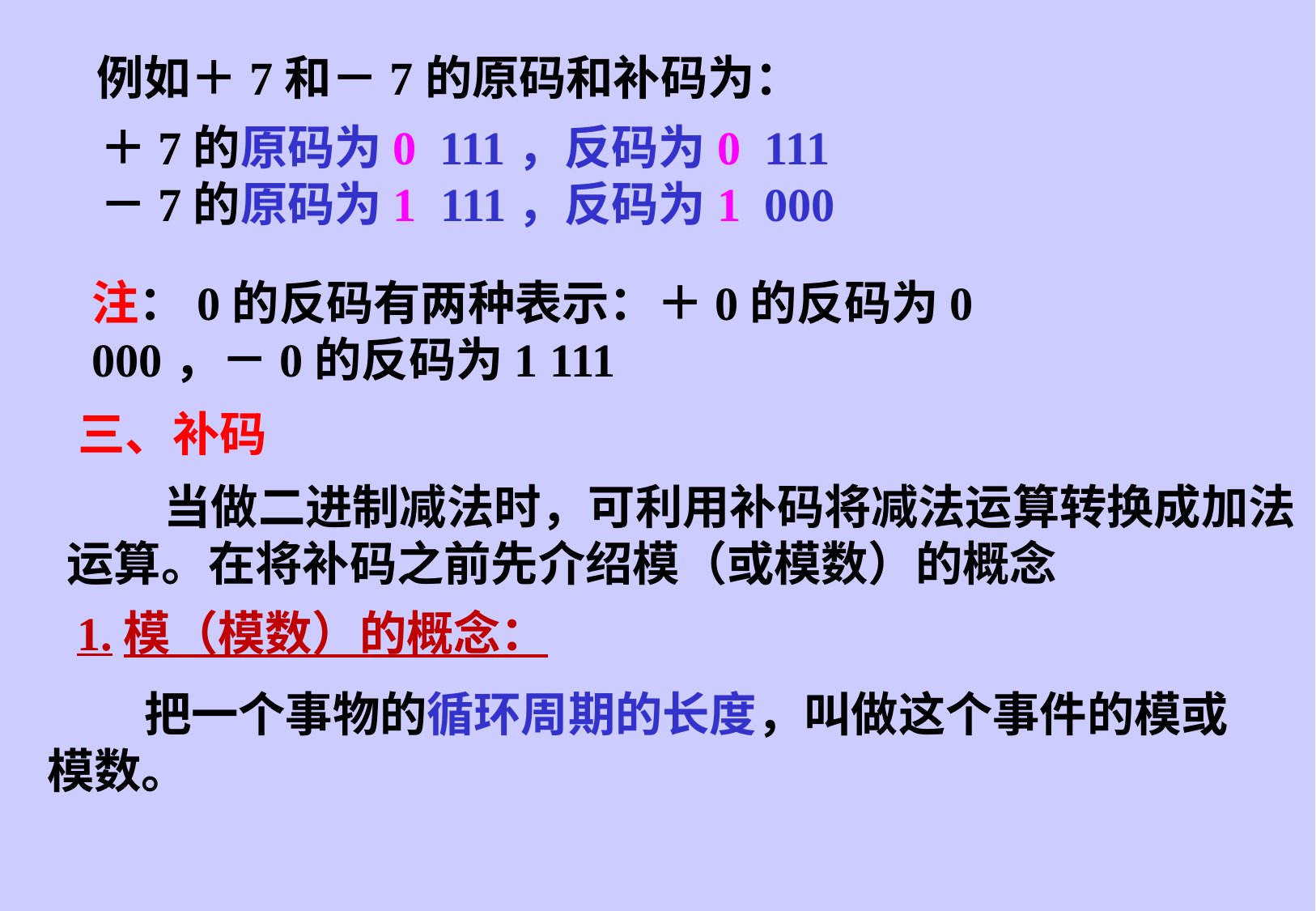

# 例如＋7和－7的原码和补码为：
＋7的原码为0  111，反码为0  111
－7的原码为1  111，反码为1  000
注：0的反码有两种表示：＋0的反码为0 000，－0的反码为1 111
三、补码
        当做二进制减法时，可利用补码将减法运算转换成加法运算。在将补码之前先介绍模（或模数）的概念
1.模（模数）的概念：
        把一个事物的循环周期的长度，叫做这个事件的模或模数。